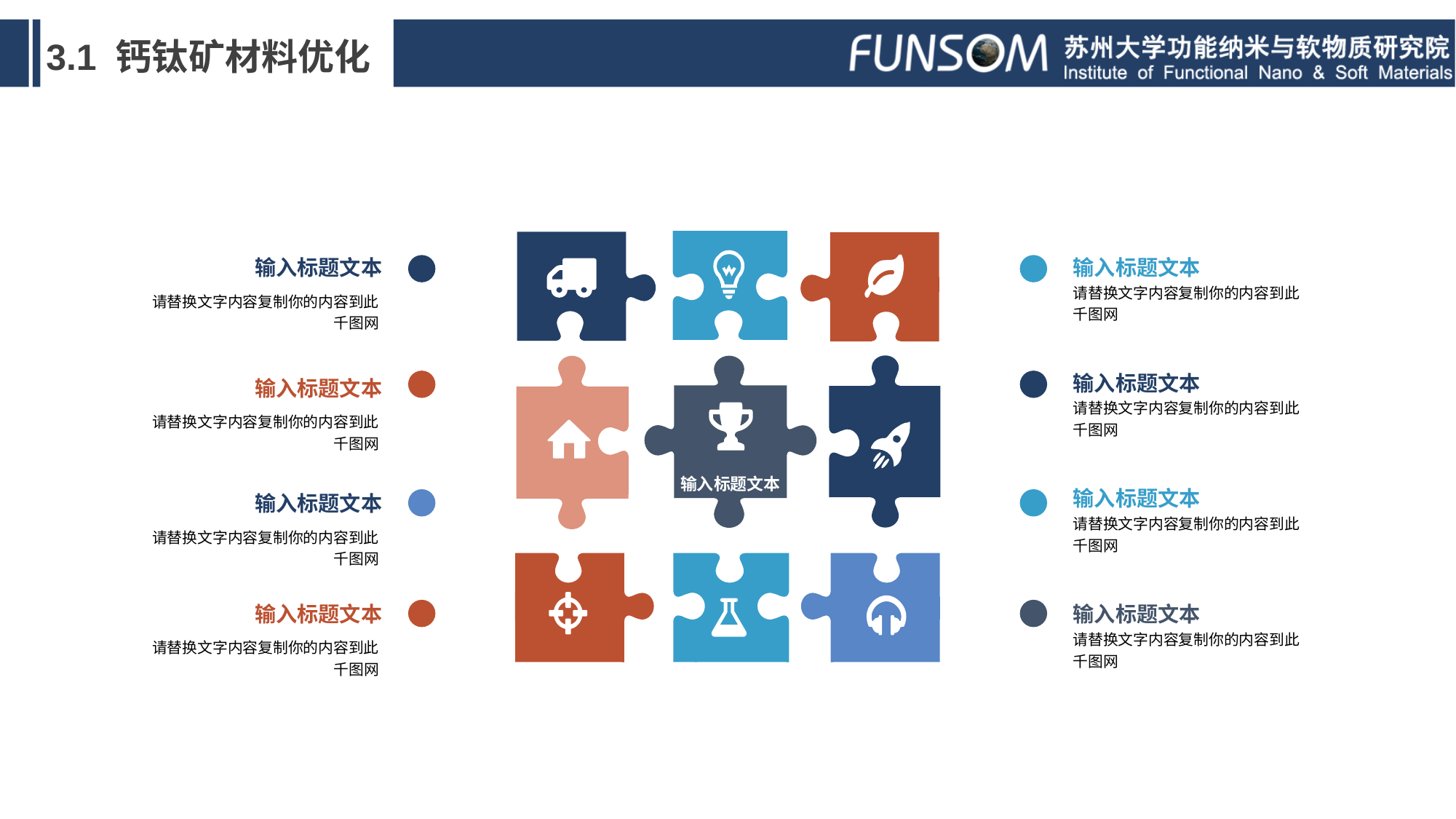

3.1 钙钛矿材料优化

输入标题文本
请替换文字内容复制你的内容到此
千图网
输入标题文本
请替换文字内容复制你的内容到此
千图网

输入标题文本

输入标题文本
请替换文字内容复制你的内容到此
千图网

输入标题文本
请替换文字内容复制你的内容到此
千图网

输入标题文本
请替换文字内容复制你的内容到此
千图网
输入标题文本
请替换文字内容复制你的内容到此
千图网

输入标题文本
请替换文字内容复制你的内容到此
千图网
输入标题文本
请替换文字内容复制你的内容到此
千图网